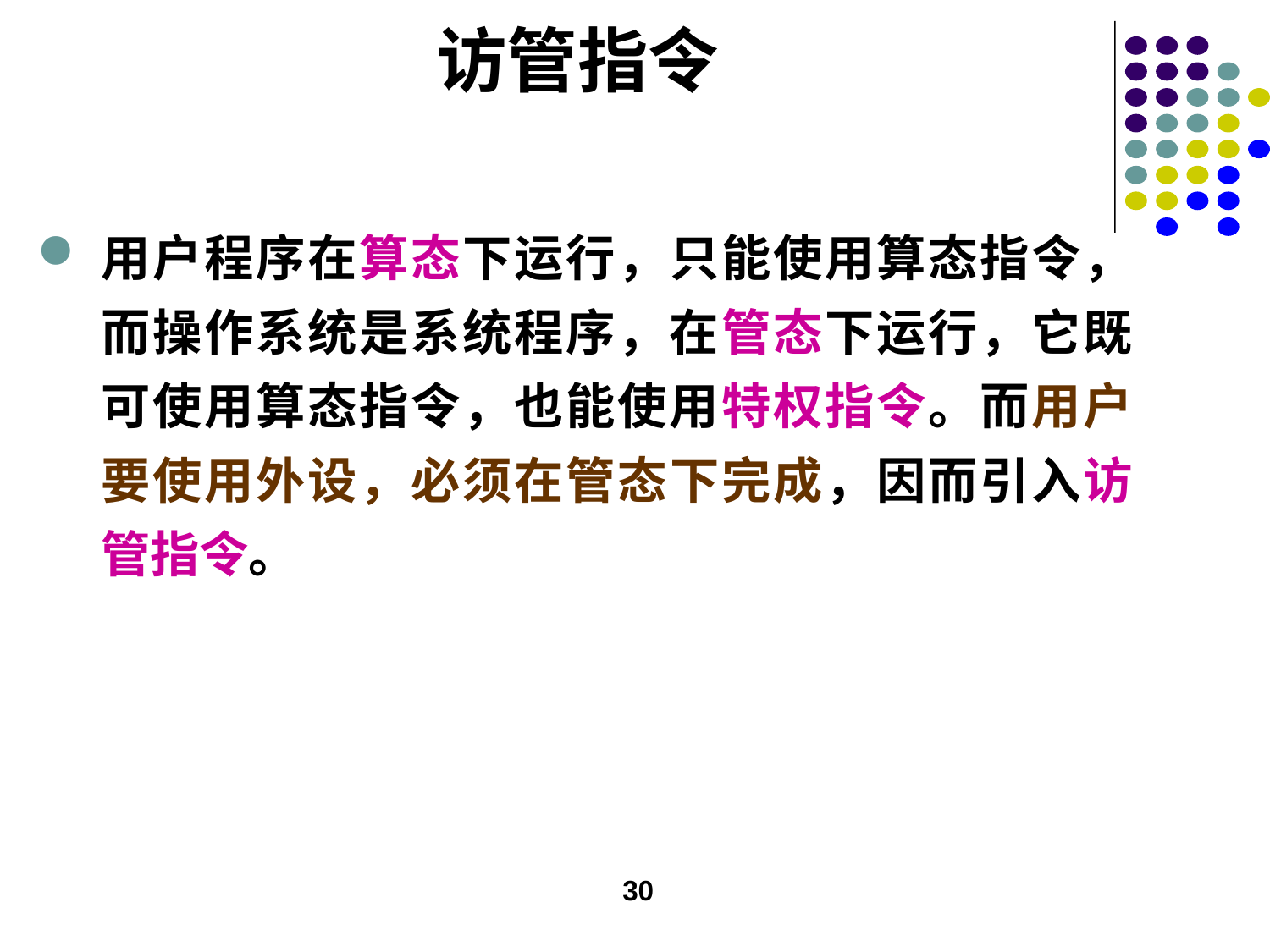

访管指令
用户程序在算态下运行，只能使用算态指令，而操作系统是系统程序，在管态下运行，它既可使用算态指令，也能使用特权指令。而用户要使用外设，必须在管态下完成，因而引入访管指令。
30